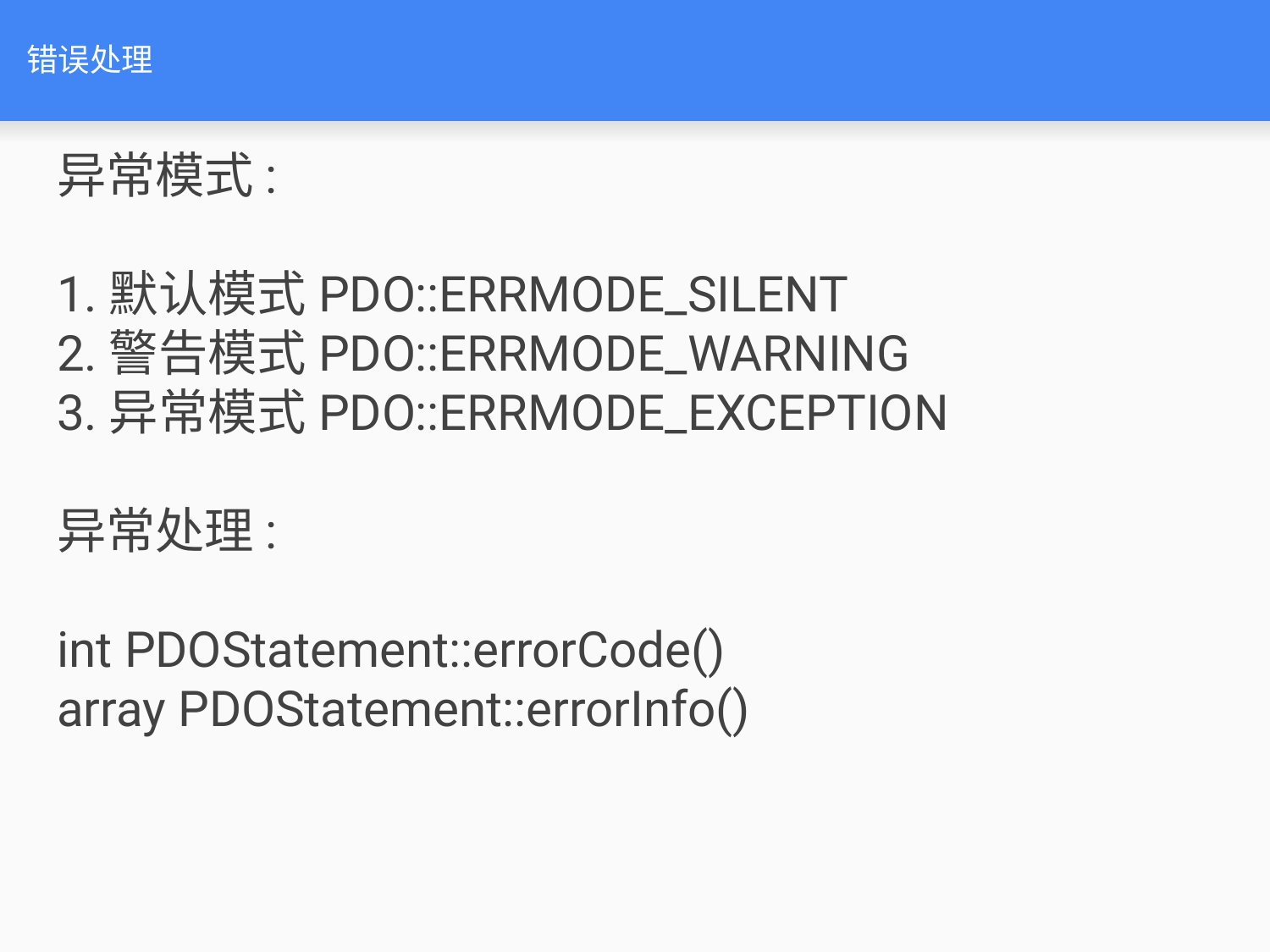

# 错误处理
异常模式:

1.默认模式PDO::ERRMODE_SILENT
2.警告模式PDO::ERRMODE_WARNING
3.异常模式PDO::ERRMODE_EXCEPTION

异常处理:

int PDOStatement::errorCode()
array PDOStatement::errorInfo()